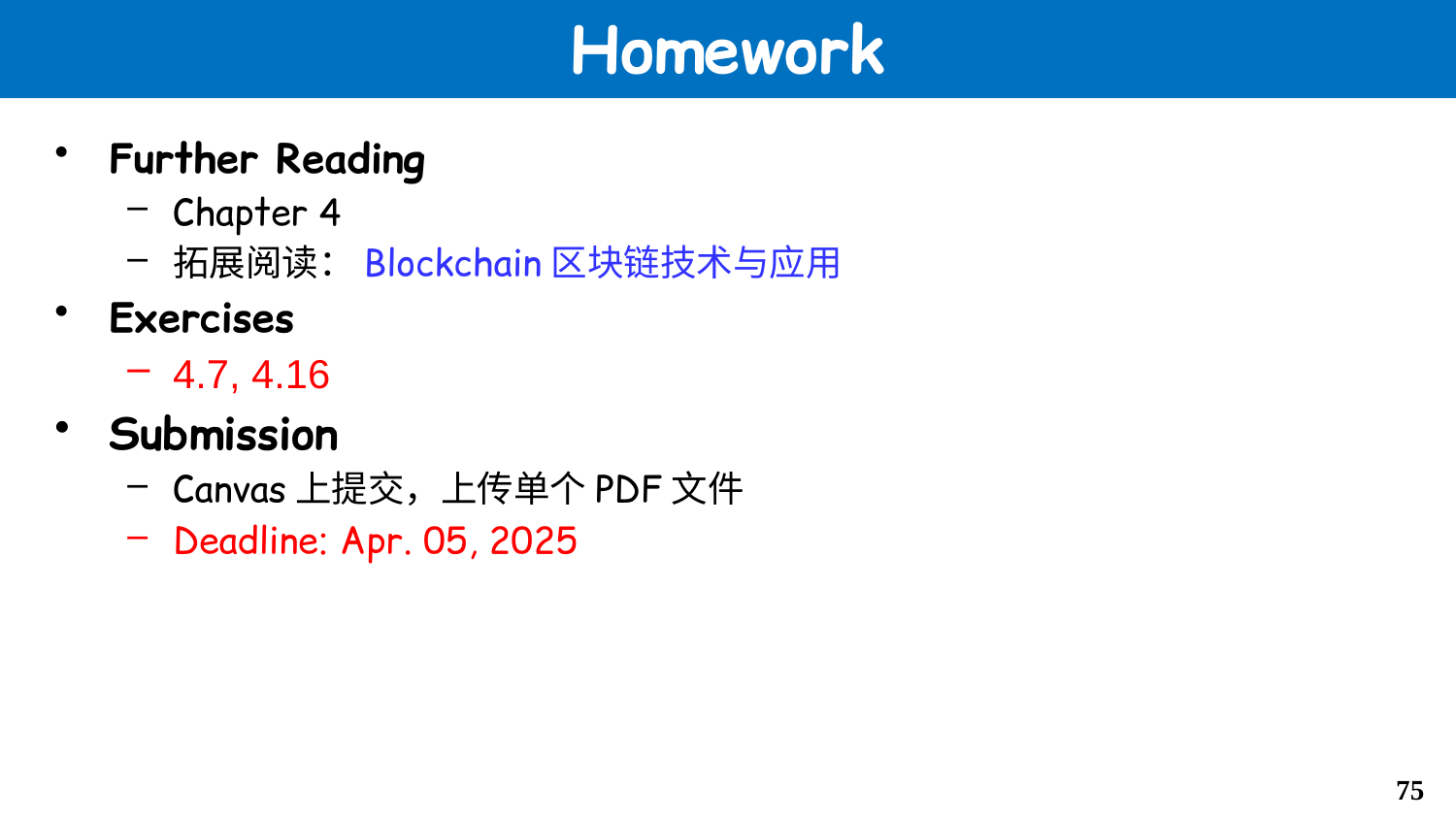

# Homework
Further Reading
Chapter 4
拓展阅读：Blockchain区块链技术与应用
Exercises
4.7, 4.16
Submission
Canvas上提交，上传单个PDF文件
Deadline: Apr. 05, 2025